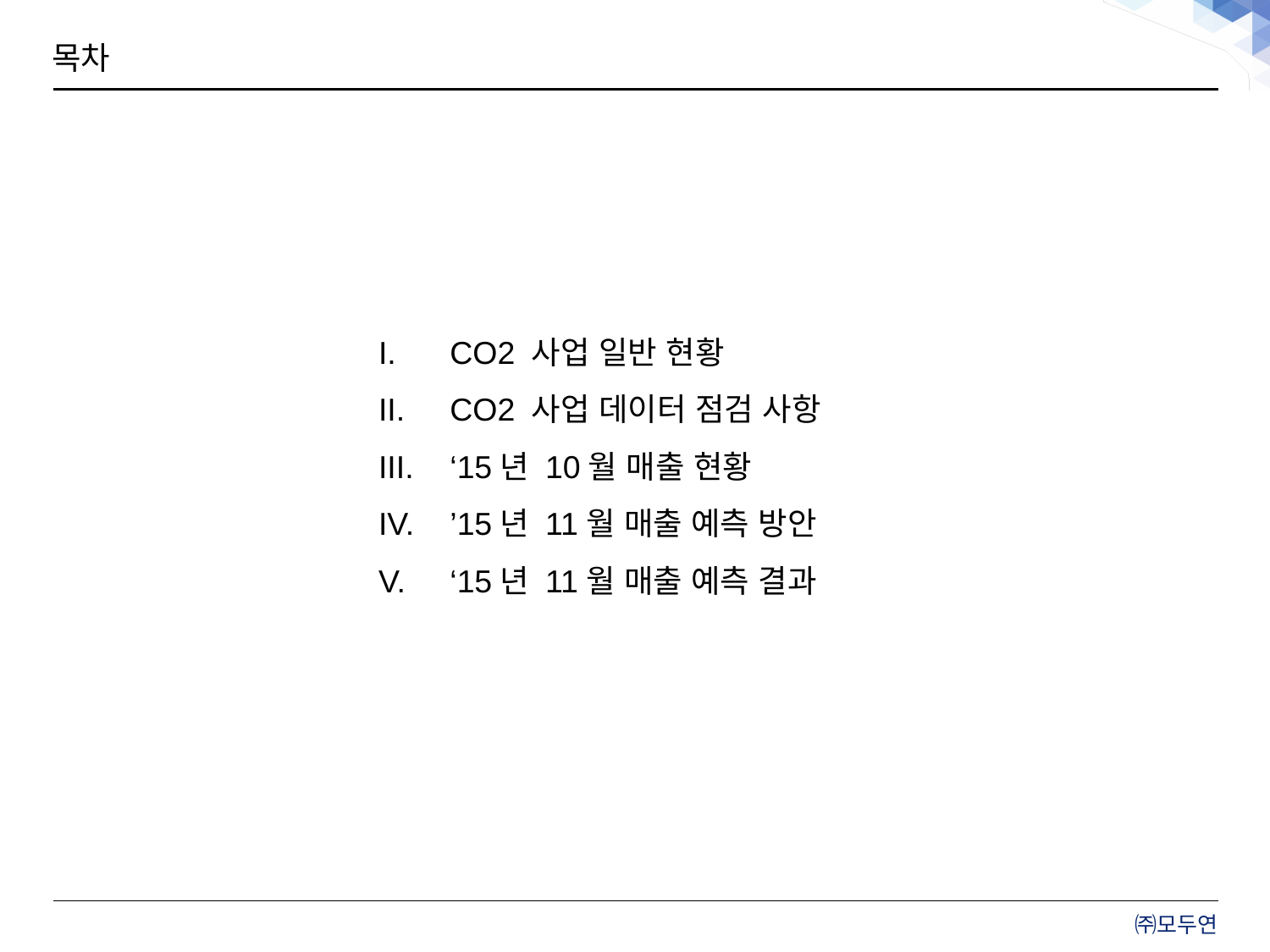

# 목차
CO2 사업 일반 현황
CO2 사업 데이터 점검 사항
‘15년 10월 매출 현황
’15년 11월 매출 예측 방안
‘15년 11월 매출 예측 결과